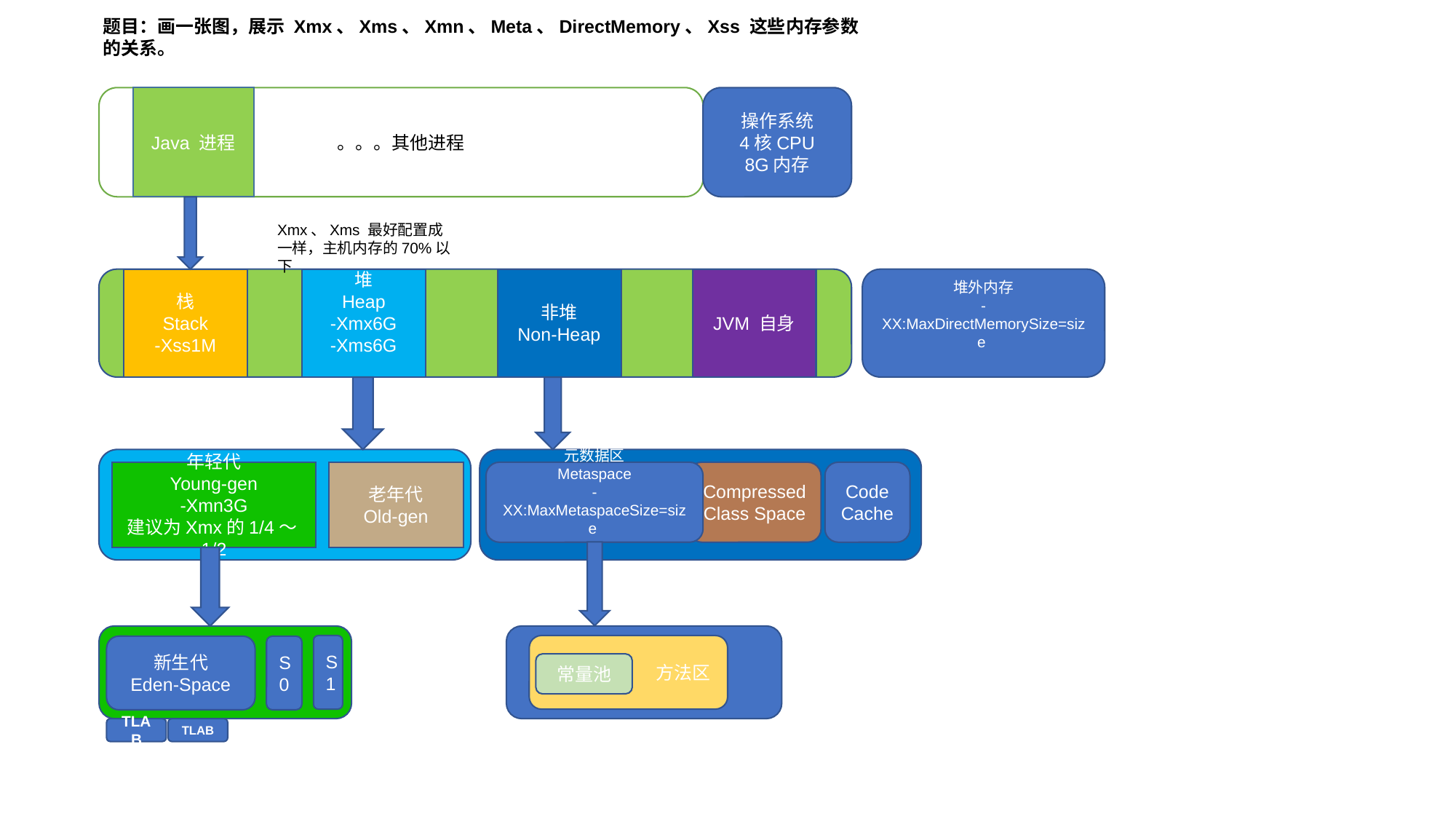

题目：画一张图，展示 Xmx、Xms、Xmn、Meta、DirectMemory、Xss 这些内存参数的关系。

。。。其他进程
Java 进程
操作系统
4核CPU
8G内存

Xmx、Xms 最好配置成一样，主机内存的70%以下
栈
Stack
-Xss1M
堆
Heap
-Xmx6G
-Xms6G

非堆
Non-Heap
JVM 自身
堆外内存
-XX:MaxDirectMemorySize=size

年轻代
Young-gen
-Xmn3G
建议为Xmx的1/4～1/2
老年代
Old-gen
元数据区
Metaspace
-XX:MaxMetaspaceSize=size

Compressed Class Space
Code Cache

S1
	方法区
新生代
Eden-Space
S0
常量池
TLAB
TLAB